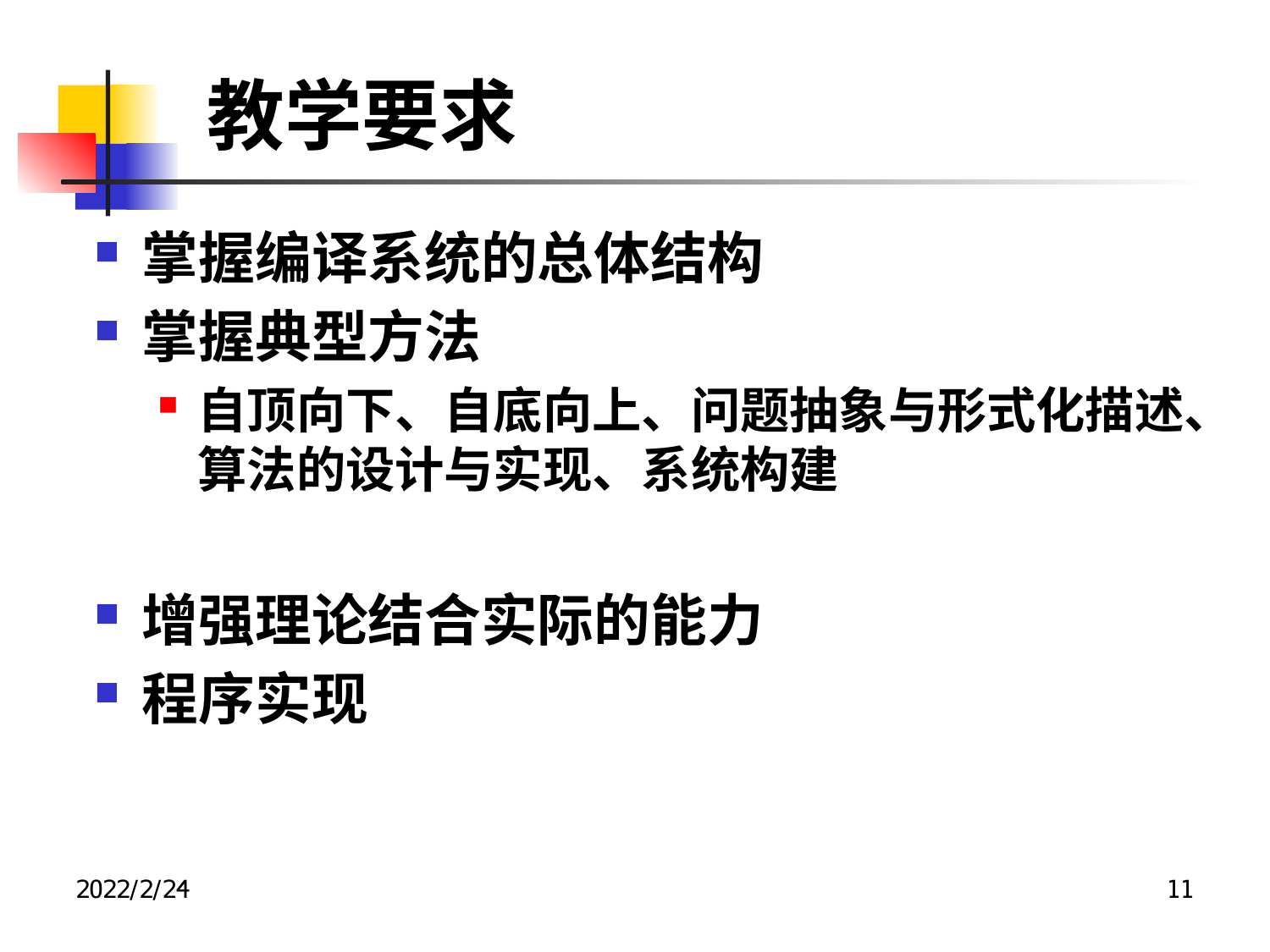

# 教学要求
掌握编译系统的总体结构
掌握典型方法
自顶向下、自底向上、问题抽象与形式化描述、算法的设计与实现、系统构建

增强理论结合实际的能力
程序实现
2022/2/24
11